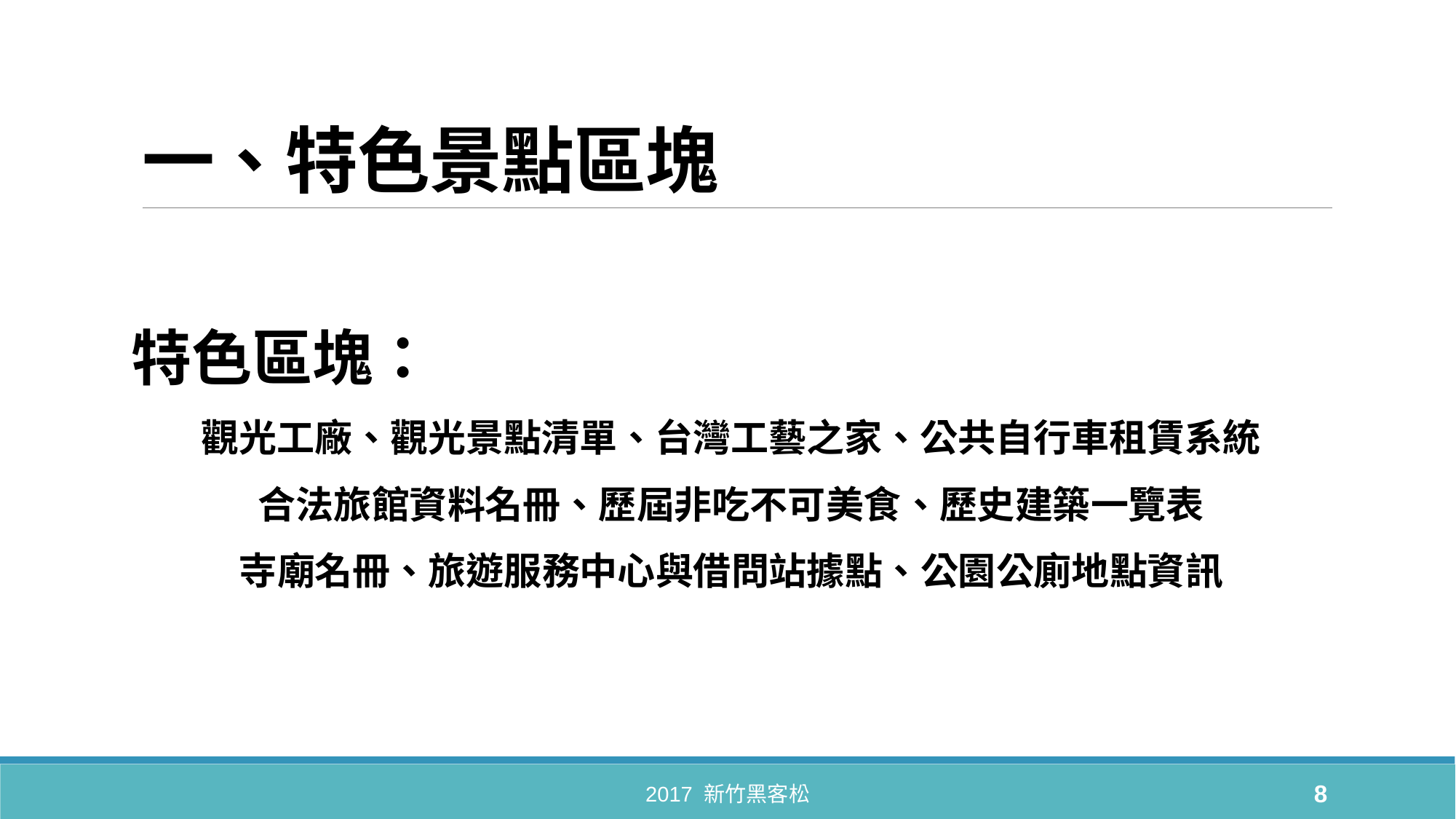

# 一、特色景點區塊

特色區塊：
觀光工廠、觀光景點清單、台灣工藝之家、公共自行車租賃系統
合法旅館資料名冊、歷屆非吃不可美食、歷史建築一覽表
寺廟名冊、旅遊服務中心與借問站據點、公園公廁地點資訊
2017 新竹黑客松
8